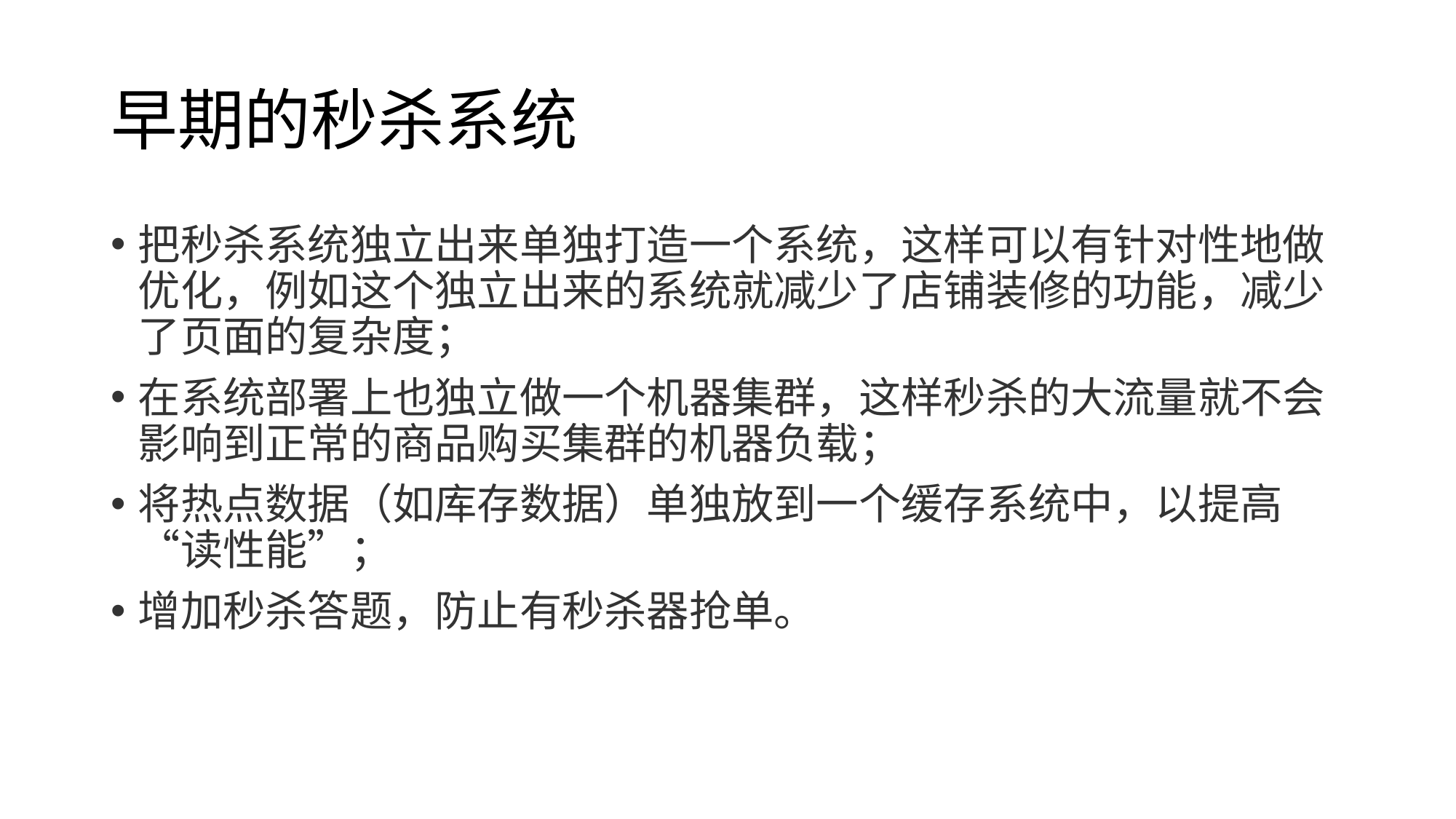

# 早期的秒杀系统
把秒杀系统独立出来单独打造一个系统，这样可以有针对性地做优化，例如这个独立出来的系统就减少了店铺装修的功能，减少了页面的复杂度；
在系统部署上也独立做一个机器集群，这样秒杀的大流量就不会影响到正常的商品购买集群的机器负载；
将热点数据（如库存数据）单独放到一个缓存系统中，以提高“读性能”；
增加秒杀答题，防止有秒杀器抢单。